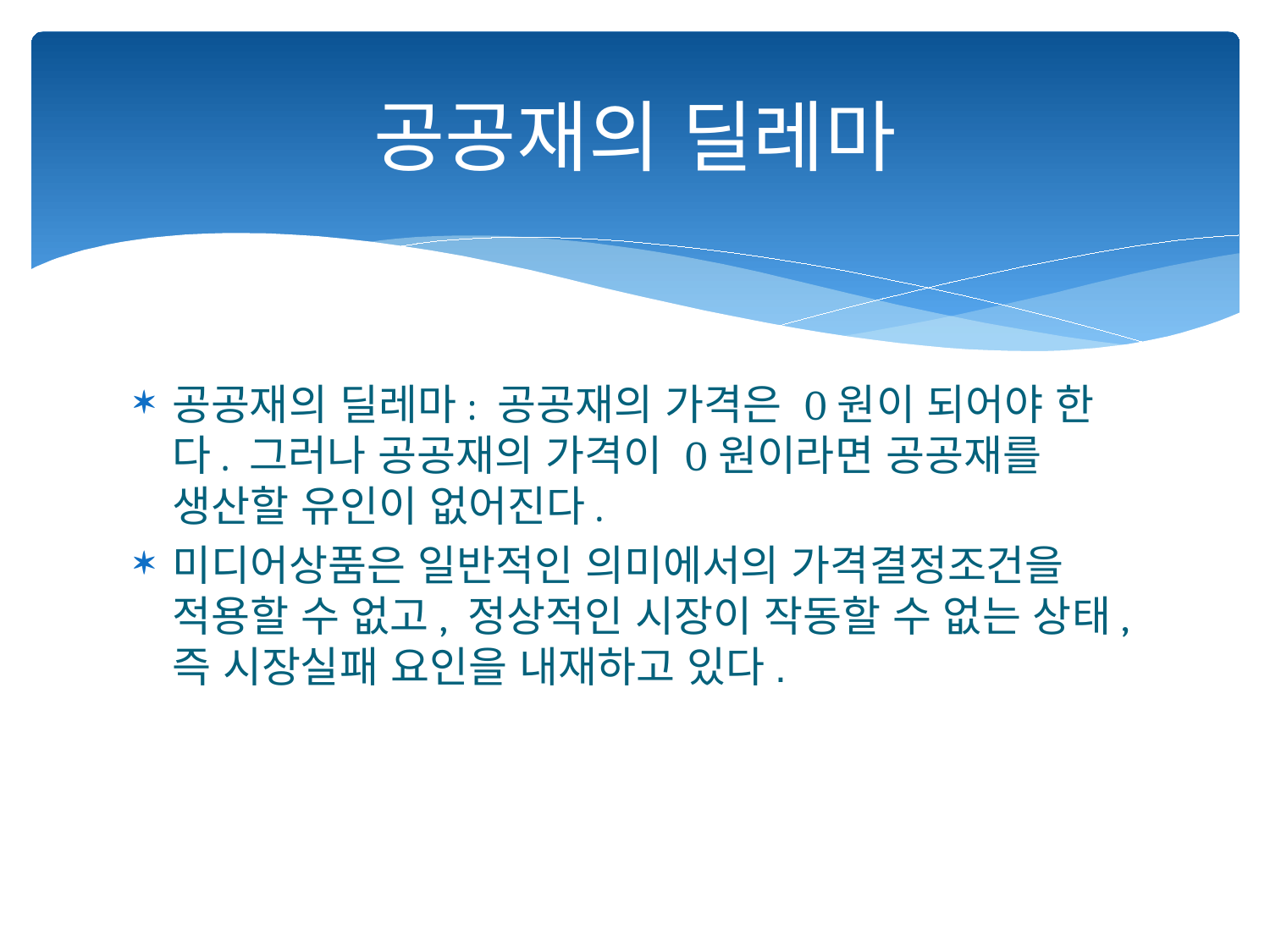

# 공공재의 딜레마
공공재의 딜레마: 공공재의 가격은 0원이 되어야 한다. 그러나 공공재의 가격이 0원이라면 공공재를 생산할 유인이 없어진다.
미디어상품은 일반적인 의미에서의 가격결정조건을 적용할 수 없고, 정상적인 시장이 작동할 수 없는 상태, 즉 시장실패 요인을 내재하고 있다.